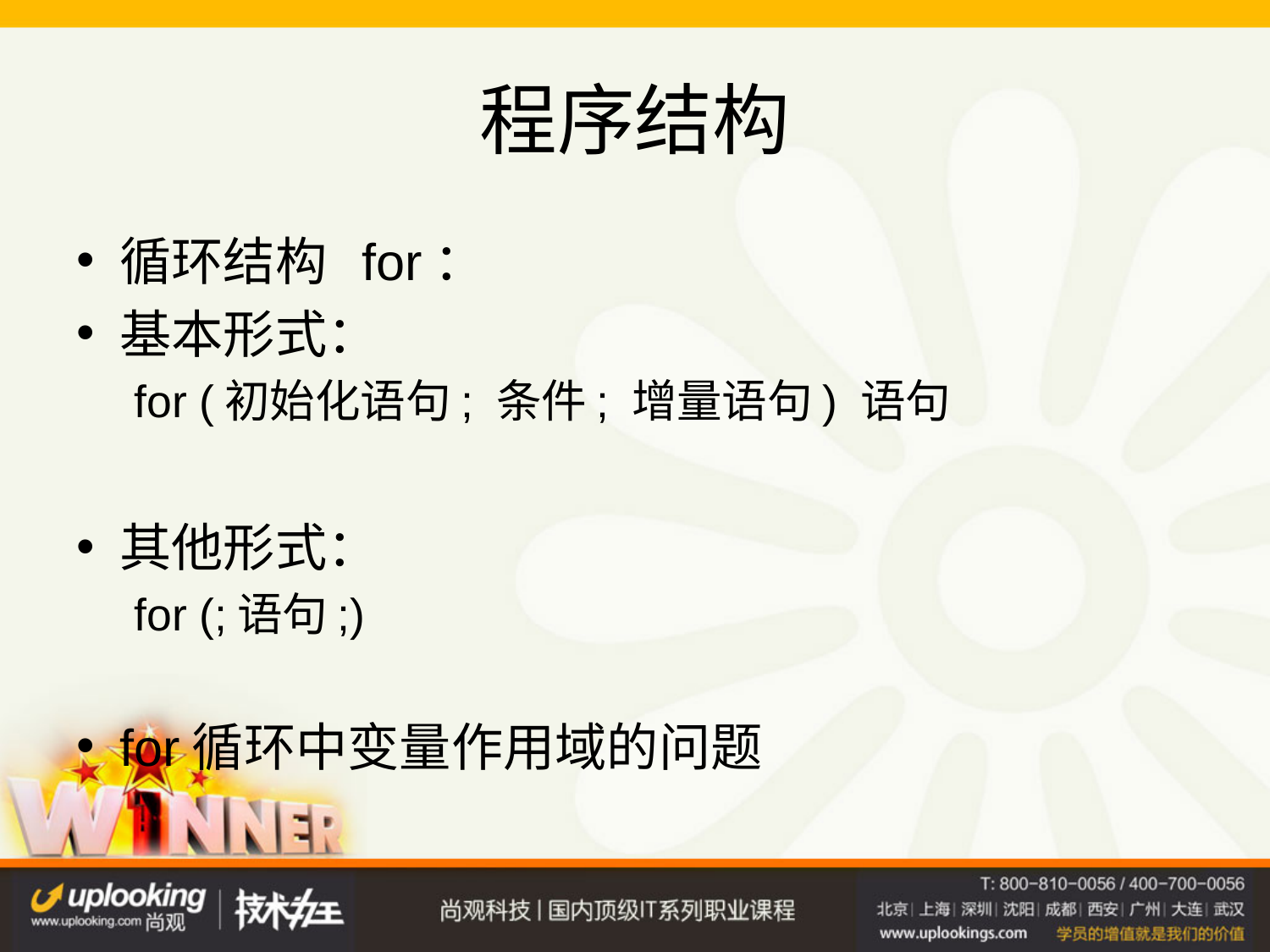

# 程序结构
循环结构  for：
基本形式：
for (初始化语句; 条件; 增量语句) 语句

其他形式：
for (;语句;)

for循环中变量作用域的问题